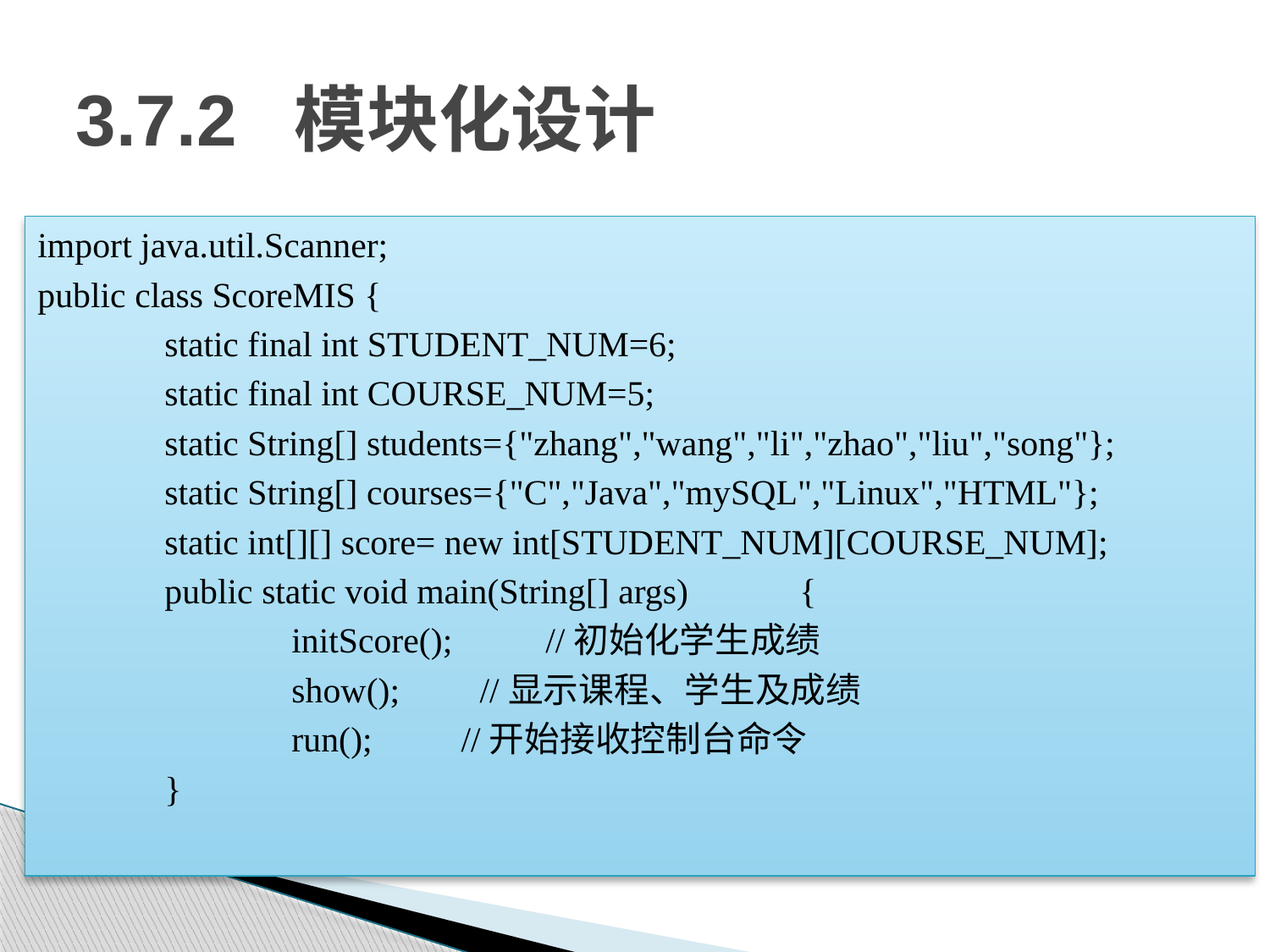

# 3.7.2  模块化设计
import java.util.Scanner;
public class ScoreMIS {
	static final int STUDENT_NUM=6;
	static final int COURSE_NUM=5;
	static String[] students={"zhang","wang","li","zhao","liu","song"};
	static String[] courses={"C","Java","mySQL","Linux","HTML"};
	static int[][] score= new int[STUDENT_NUM][COURSE_NUM];
	public static void main(String[] args)	{
		initScore();	//初始化学生成绩
	 	show();         //显示课程、学生及成绩
	 	run();          //开始接收控制台命令
	}